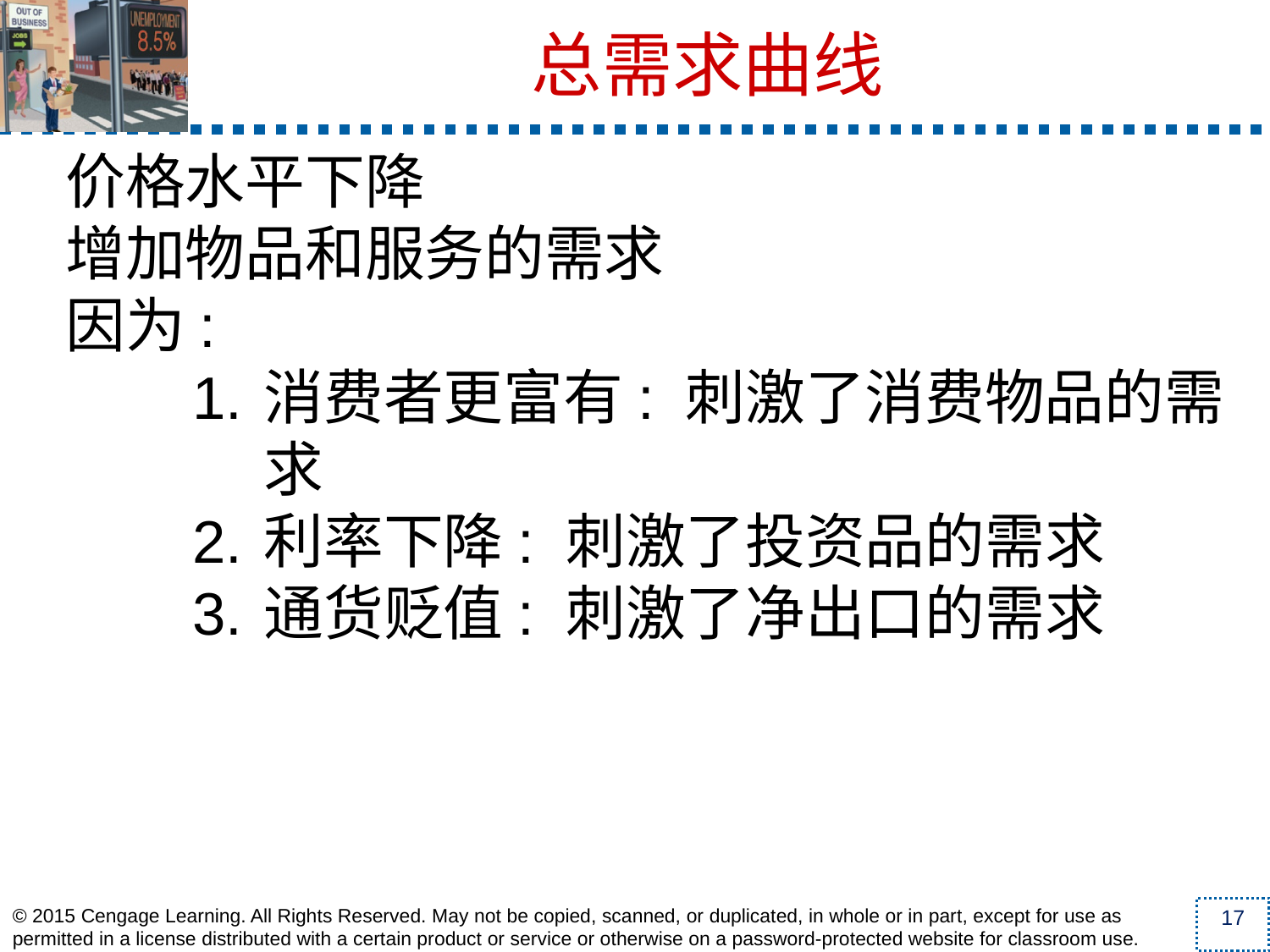

总需求曲线
价格水平下降
增加物品和服务的需求
因为:
消费者更富有: 刺激了消费物品的需求
利率下降: 刺激了投资品的需求
通货贬值: 刺激了净出口的需求
17
© 2015 Cengage Learning. All Rights Reserved. May not be copied, scanned, or duplicated, in whole or in part, except for use as permitted in a license distributed with a certain product or service or otherwise on a password-protected website for classroom use.